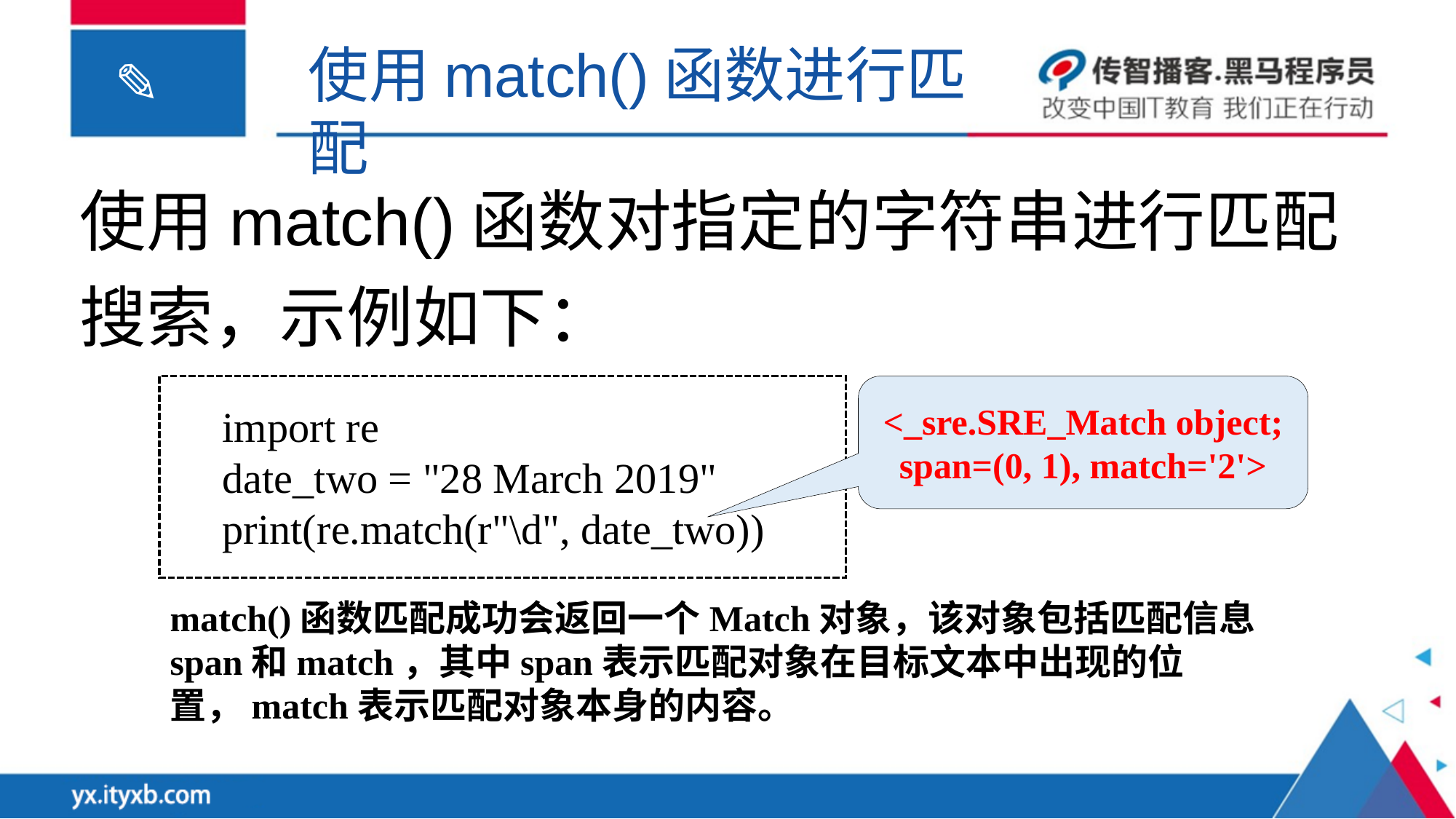

使用match()函数进行匹配
使用match()函数对指定的字符串进行匹配搜索，示例如下：

<_sre.SRE_Match object; span=(0, 1), match='2'>
import re
date_two = "28 March 2019"
print(re.match(r"\d", date_two))
match()函数匹配成功会返回一个Match对象，该对象包括匹配信息span和match，其中span表示匹配对象在目标文本中出现的位置，match表示匹配对象本身的内容。